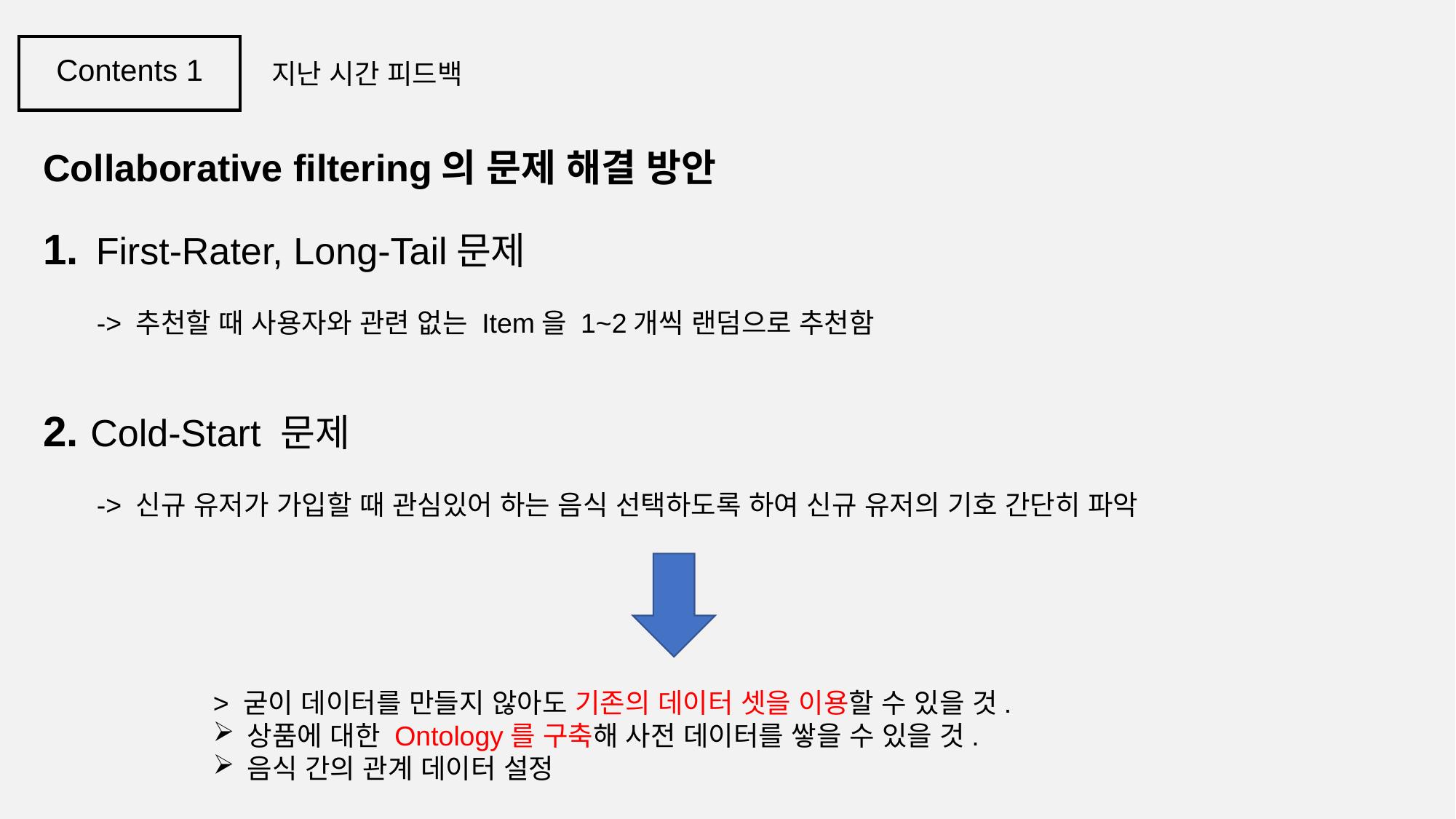

Contents 1

지난 시간 피드백
Collaborative filtering의 문제 해결 방안

 First-Rater, Long-Tail문제

       -> 추천할 때 사용자와 관련 없는 Item을 1~2개씩 랜덤으로 추천함

2. Cold-Start 문제

       -> 신규 유저가 가입할 때 관심있어 하는 음식 선택하도록 하여 신규 유저의 기호 간단히 파악

> 굳이 데이터를 만들지 않아도 기존의 데이터 셋을 이용할 수 있을 것.
상품에 대한 Ontology를 구축해 사전 데이터를 쌓을 수 있을 것.
음식 간의 관계 데이터 설정